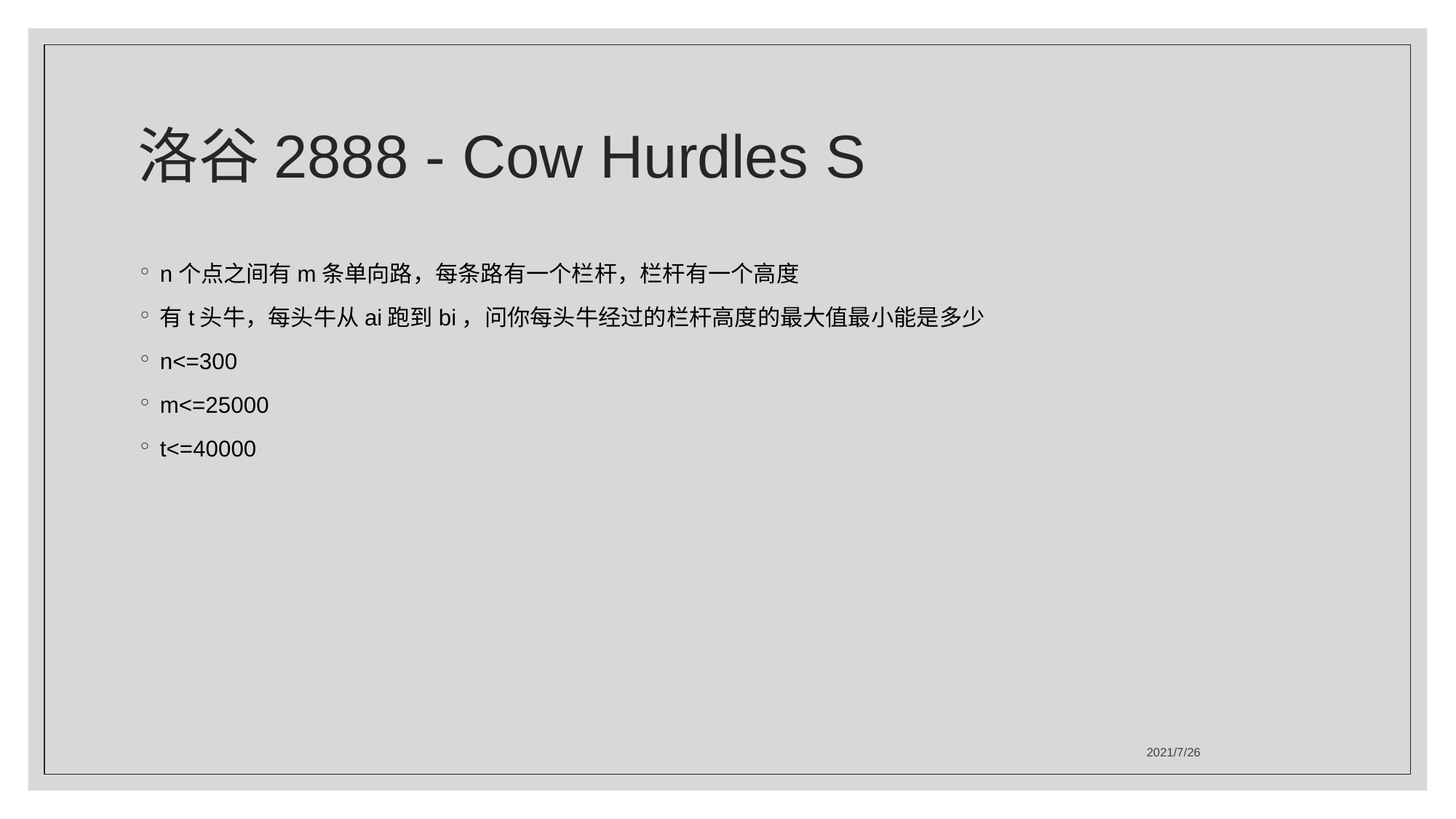

# 洛谷2888 - Cow Hurdles S
n个点之间有m条单向路，每条路有一个栏杆，栏杆有一个高度
有t头牛，每头牛从ai跑到bi，问你每头牛经过的栏杆高度的最大值最小能是多少
n<=300
m<=25000
t<=40000
2021/7/26